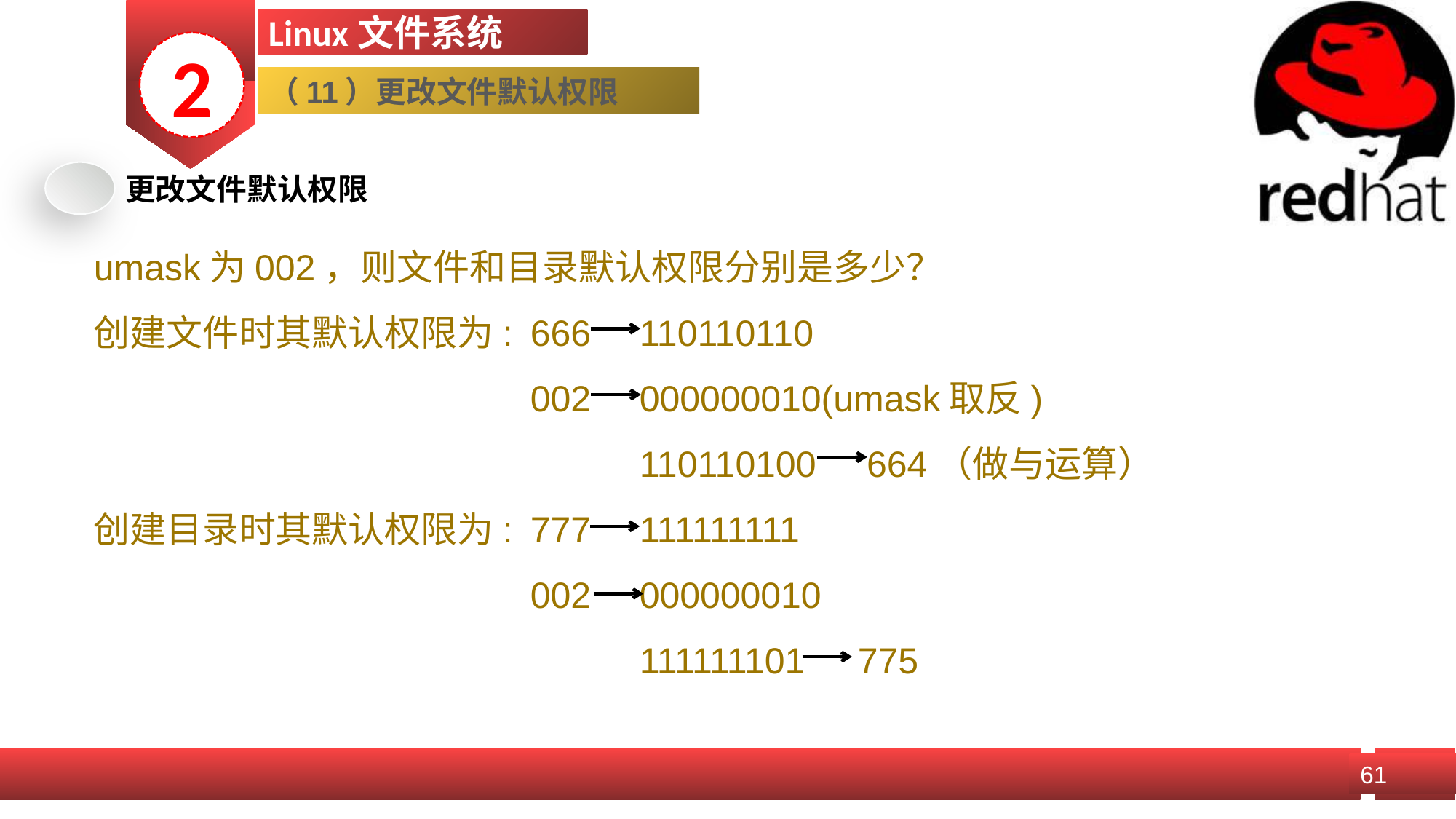

Linux文件系统
2
（11）更改文件默认权限

更改文件默认权限
umask为002，则文件和目录默认权限分别是多少？
创建文件时其默认权限为:	666	110110110
				002	000000010(umask取反)
					110110100     664（做与运算）
创建目录时其默认权限为:	777	111111111
				002	000000010
					111111101	775